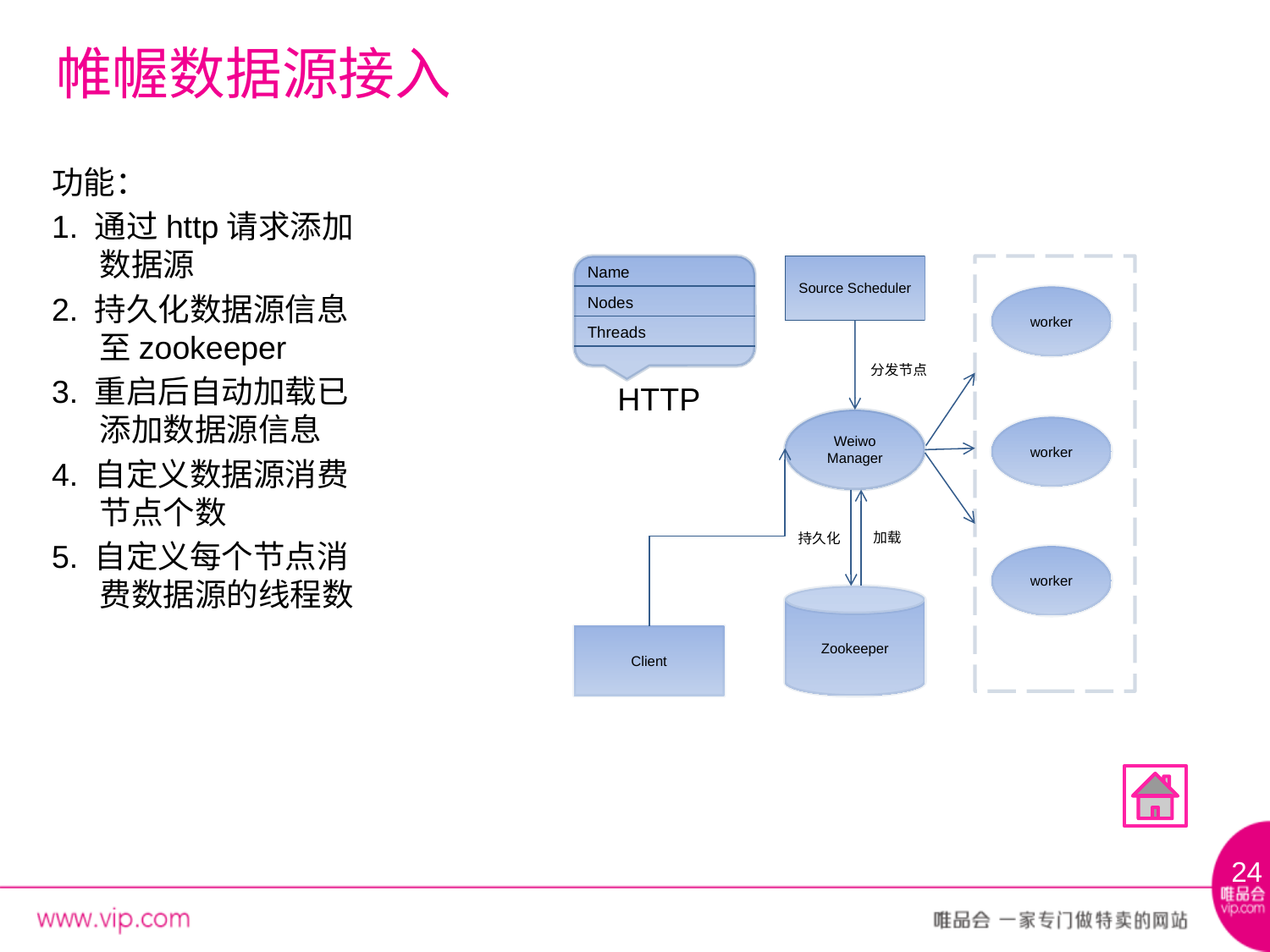

# 帷幄数据源接入
功能：
1. 通过http请求添加数据源
2. 持久化数据源信息至zookeeper
3. 重启后自动加载已添加数据源信息
4. 自定义数据源消费节点个数
5. 自定义每个节点消费数据源的线程数

Source Scheduler

Name
Nodes
worker
Threads
分发节点
HTTP
Weiwo Manager
worker
加载
持久化
worker
Zookeeper
Client